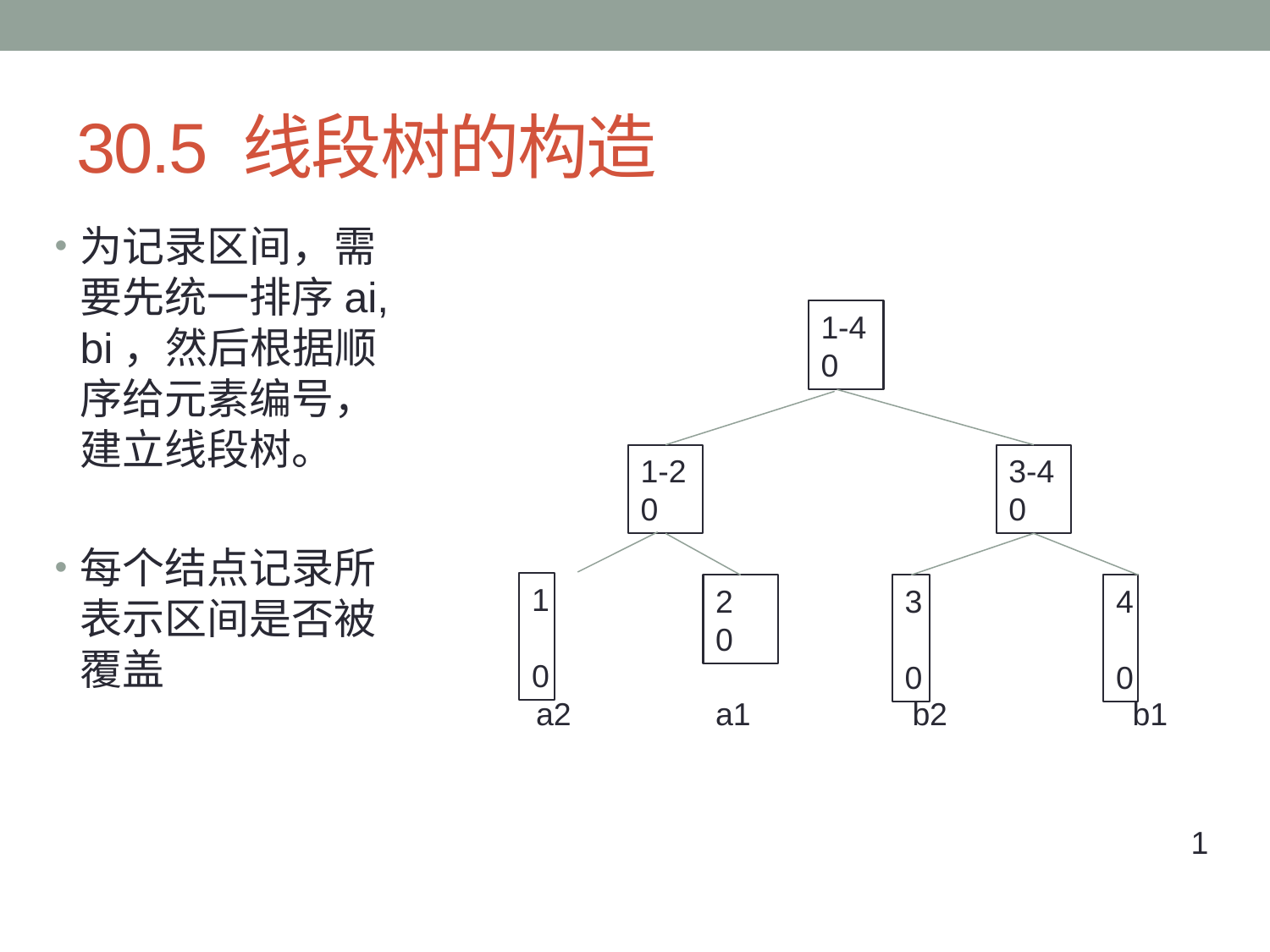

# 30.5 线段树的构造
为记录区间，需要先统一排序ai, bi，然后根据顺序给元素编号，建立线段树。

每个结点记录所表示区间是否被覆盖
1-4 0
1-2 0
3-4 0
1 0
2  0
3 0
4 0
a2
a1
b2
b1
1